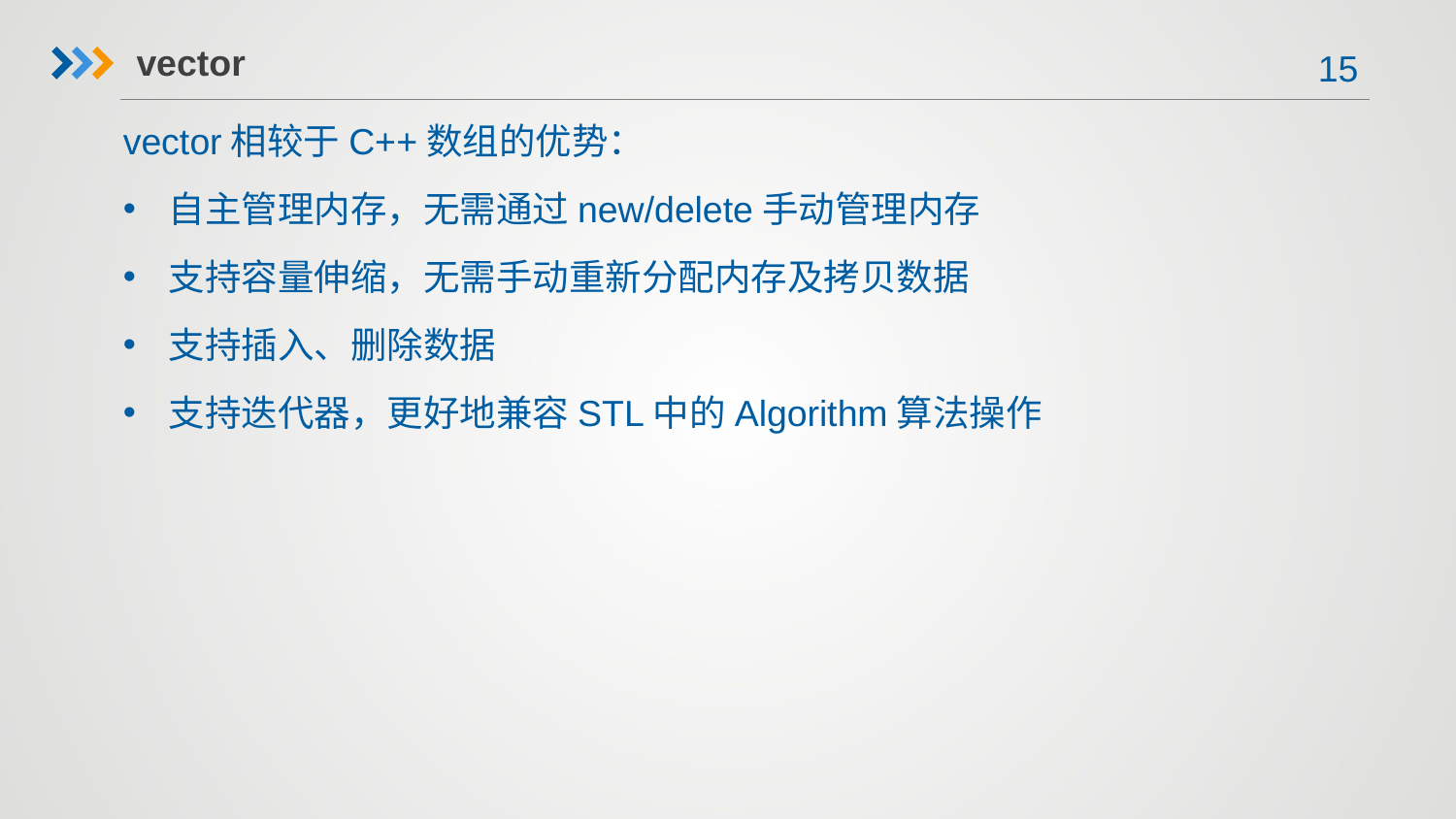

vector
vector相较于C++数组的优势：
自主管理内存，无需通过new/delete手动管理内存
支持容量伸缩，无需手动重新分配内存及拷贝数据
支持插入、删除数据
支持迭代器，更好地兼容STL中的Algorithm算法操作